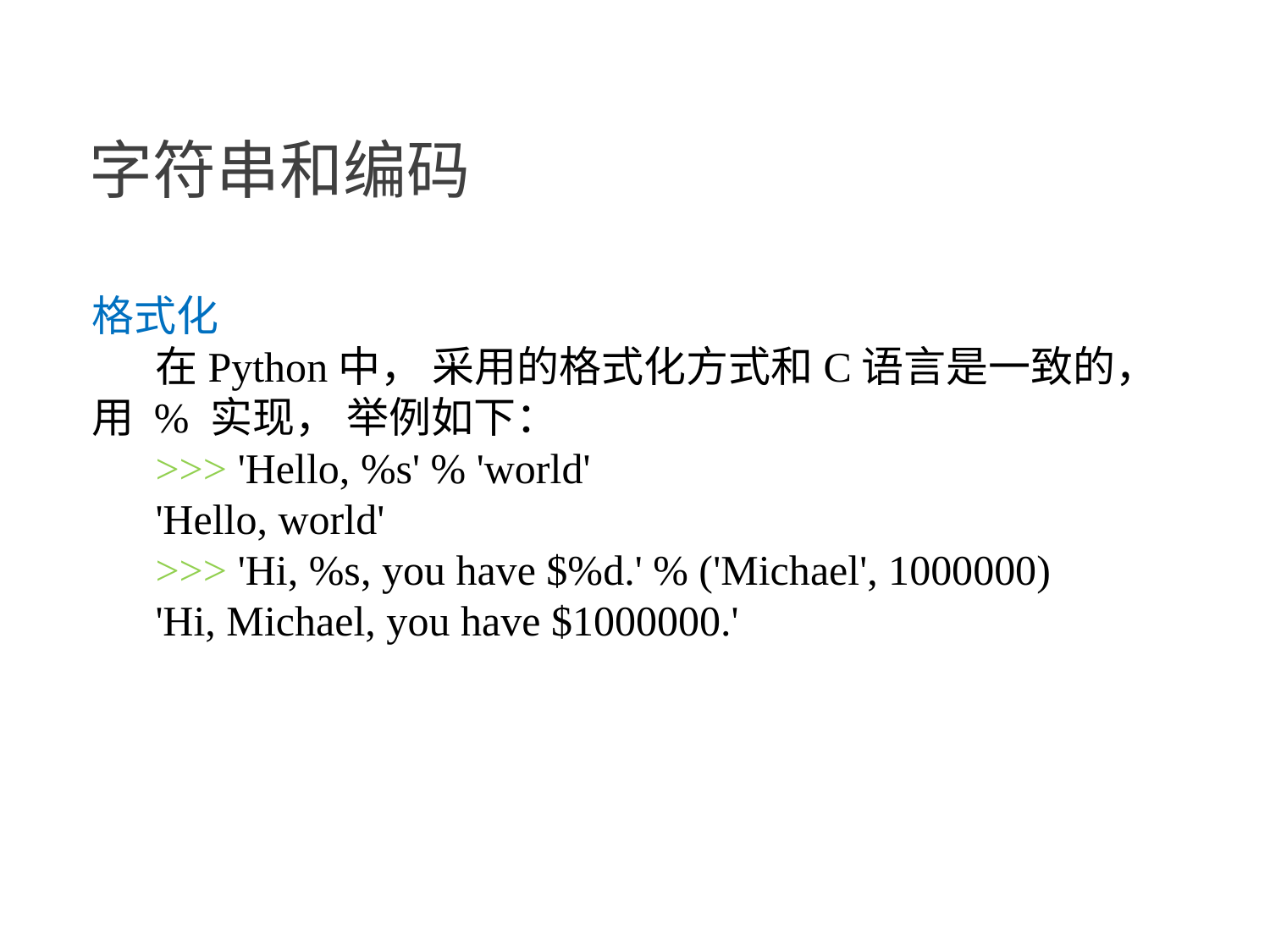

字符串和编码
格式化
在Python中， 采用的格式化方式和C语言是一致的， 用 % 实现， 举例如下：
>>> 'Hello, %s' % 'world'
'Hello, world'
>>> 'Hi, %s, you have $%d.' % ('Michael', 1000000)
'Hi, Michael, you have $1000000.'